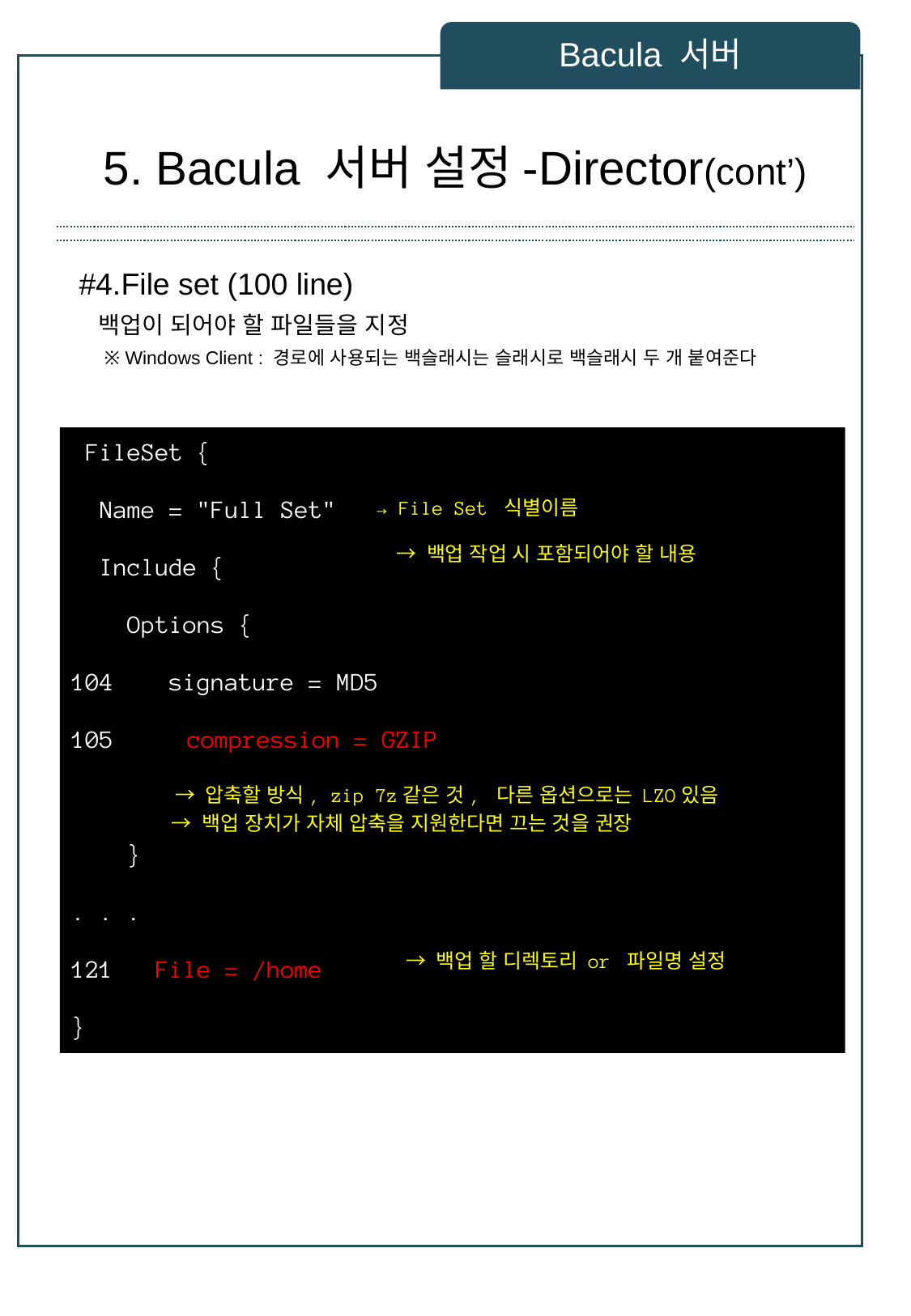

Bacula 서버
db
# 5. Bacula 서버 설정-Director(cont’)
#4.File set (100 line)
백업이 되어야 할 파일들을 지정

 ※ Windows Client : 경로에 사용되는 백슬래시는 슬래시로 백슬래시 두 개 붙여준다

 FileSet {
  Name = "Full Set"
  Include {
    Options {
104    signature = MD5
105	compression = GZIP

    }
. . .
121   File = /home
}
→ File Set 식별이름
→ 백업 작업 시 포함되어야 할 내용
→ 압축할 방식, zip 7z같은 것, 다른 옵션으로는 LZO있음
→ 백업 장치가 자체 압축을 지원한다면 끄는 것을 권장
→ 백업 할 디렉토리 or 파일명 설정